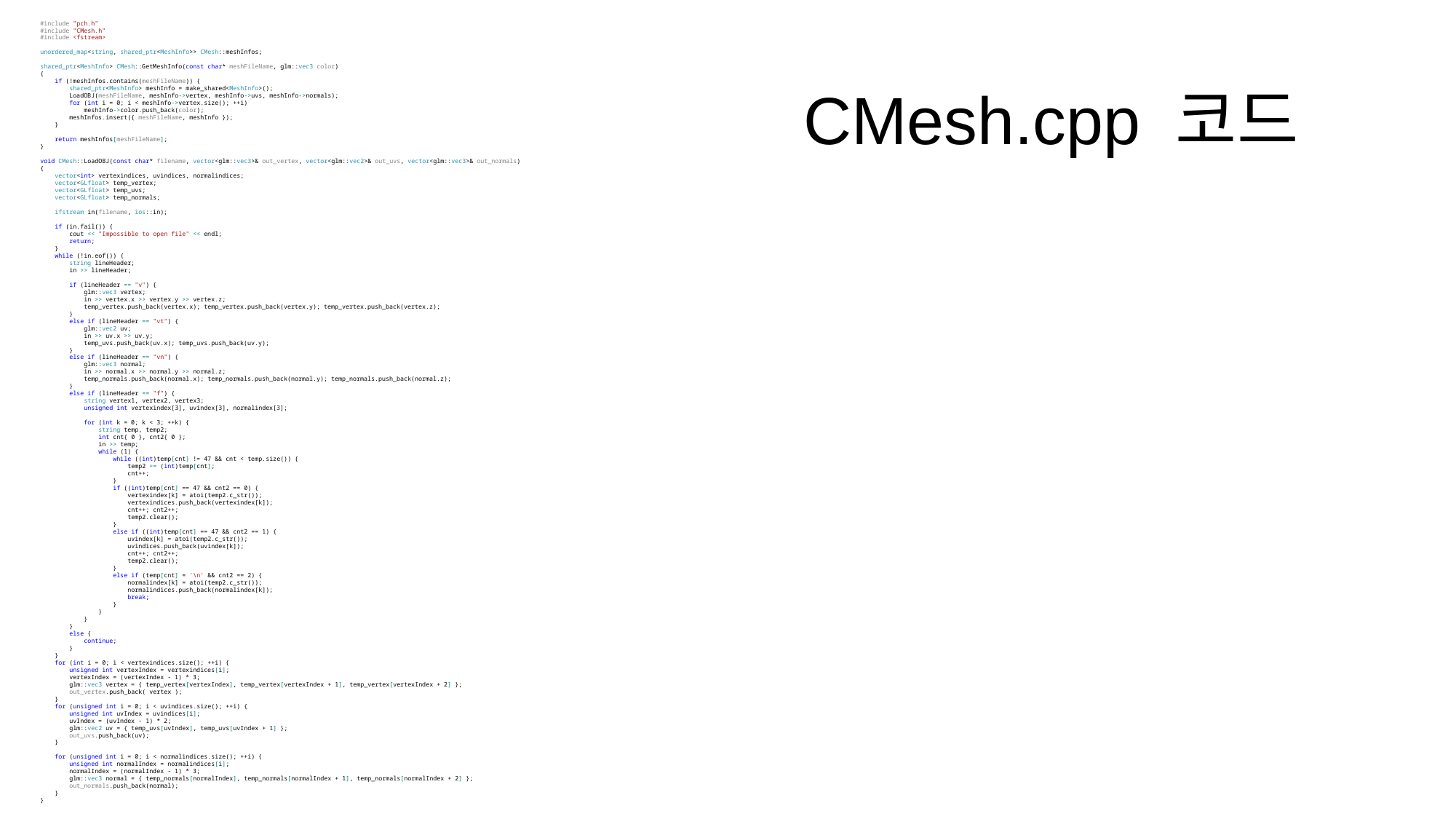

#include "pch.h"
#include "CMesh.h"
#include <fstream>

unordered_map<string, shared_ptr<MeshInfo>> CMesh::meshInfos;

shared_ptr<MeshInfo> CMesh::GetMeshInfo(const char* meshFileName, glm::vec3 color)
{
    if (!meshInfos.contains(meshFileName)) {
        shared_ptr<MeshInfo> meshInfo = make_shared<MeshInfo>();
        LoadOBJ(meshFileName, meshInfo->vertex, meshInfo->uvs, meshInfo->normals);
        for (int i = 0; i < meshInfo->vertex.size(); ++i)
            meshInfo->color.push_back(color);
        meshInfos.insert({ meshFileName, meshInfo });
    }

    return meshInfos[meshFileName];
}

void CMesh::LoadOBJ(const char* filename, vector<glm::vec3>& out_vertex, vector<glm::vec2>& out_uvs, vector<glm::vec3>& out_normals)
{
    vector<int> vertexindices, uvindices, normalindices;
    vector<GLfloat> temp_vertex;
    vector<GLfloat> temp_uvs;
    vector<GLfloat> temp_normals;

    ifstream in(filename, ios::in);

    if (in.fail()) {
        cout << "Impossible to open file" << endl;
        return;
    }
    while (!in.eof()) {
        string lineHeader;
        in >> lineHeader;

        if (lineHeader == "v") {
            glm::vec3 vertex;
            in >> vertex.x >> vertex.y >> vertex.z;
            temp_vertex.push_back(vertex.x); temp_vertex.push_back(vertex.y); temp_vertex.push_back(vertex.z);
        }
        else if (lineHeader == "vt") {
            glm::vec2 uv;
            in >> uv.x >> uv.y;
            temp_uvs.push_back(uv.x); temp_uvs.push_back(uv.y);
        }
        else if (lineHeader == "vn") {
            glm::vec3 normal;
            in >> normal.x >> normal.y >> normal.z;
            temp_normals.push_back(normal.x); temp_normals.push_back(normal.y); temp_normals.push_back(normal.z);
        }
        else if (lineHeader == "f") {
            string vertex1, vertex2, vertex3;
            unsigned int vertexindex[3], uvindex[3], normalindex[3];

            for (int k = 0; k < 3; ++k) {
                string temp, temp2;
                int cnt{ 0 }, cnt2{ 0 };
                in >> temp;
                while (1) {
                    while ((int)temp[cnt] != 47 && cnt < temp.size()) {
                        temp2 += (int)temp[cnt];
                        cnt++;
                    }
                    if ((int)temp[cnt] == 47 && cnt2 == 0) {
                        vertexindex[k] = atoi(temp2.c_str());
                        vertexindices.push_back(vertexindex[k]);
                        cnt++; cnt2++;
                        temp2.clear();
                    }
                    else if ((int)temp[cnt] == 47 && cnt2 == 1) {
                        uvindex[k] = atoi(temp2.c_str());
                        uvindices.push_back(uvindex[k]);
                        cnt++; cnt2++;
                        temp2.clear();
                    }
                    else if (temp[cnt] = '\n' && cnt2 == 2) {
                        normalindex[k] = atoi(temp2.c_str());
                        normalindices.push_back(normalindex[k]);
                        break;
                    }
                }
            }
        }
        else {
            continue;
        }
    }
    for (int i = 0; i < vertexindices.size(); ++i) {
        unsigned int vertexIndex = vertexindices[i];
        vertexIndex = (vertexIndex - 1) * 3;
        glm::vec3 vertex = { temp_vertex[vertexIndex], temp_vertex[vertexIndex + 1], temp_vertex[vertexIndex + 2] };
        out_vertex.push_back( vertex );
    }
    for (unsigned int i = 0; i < uvindices.size(); ++i) {
        unsigned int uvIndex = uvindices[i];
        uvIndex = (uvIndex - 1) * 2;
        glm::vec2 uv = { temp_uvs[uvIndex], temp_uvs[uvIndex + 1] };
        out_uvs.push_back(uv);
    }

    for (unsigned int i = 0; i < normalindices.size(); ++i) {
        unsigned int normalIndex = normalindices[i];
        normalIndex = (normalIndex - 1) * 3;
        glm::vec3 normal = { temp_normals[normalIndex], temp_normals[normalIndex + 1], temp_normals[normalIndex + 2] };
        out_normals.push_back(normal);
    }
}
# CMesh.cpp 코드